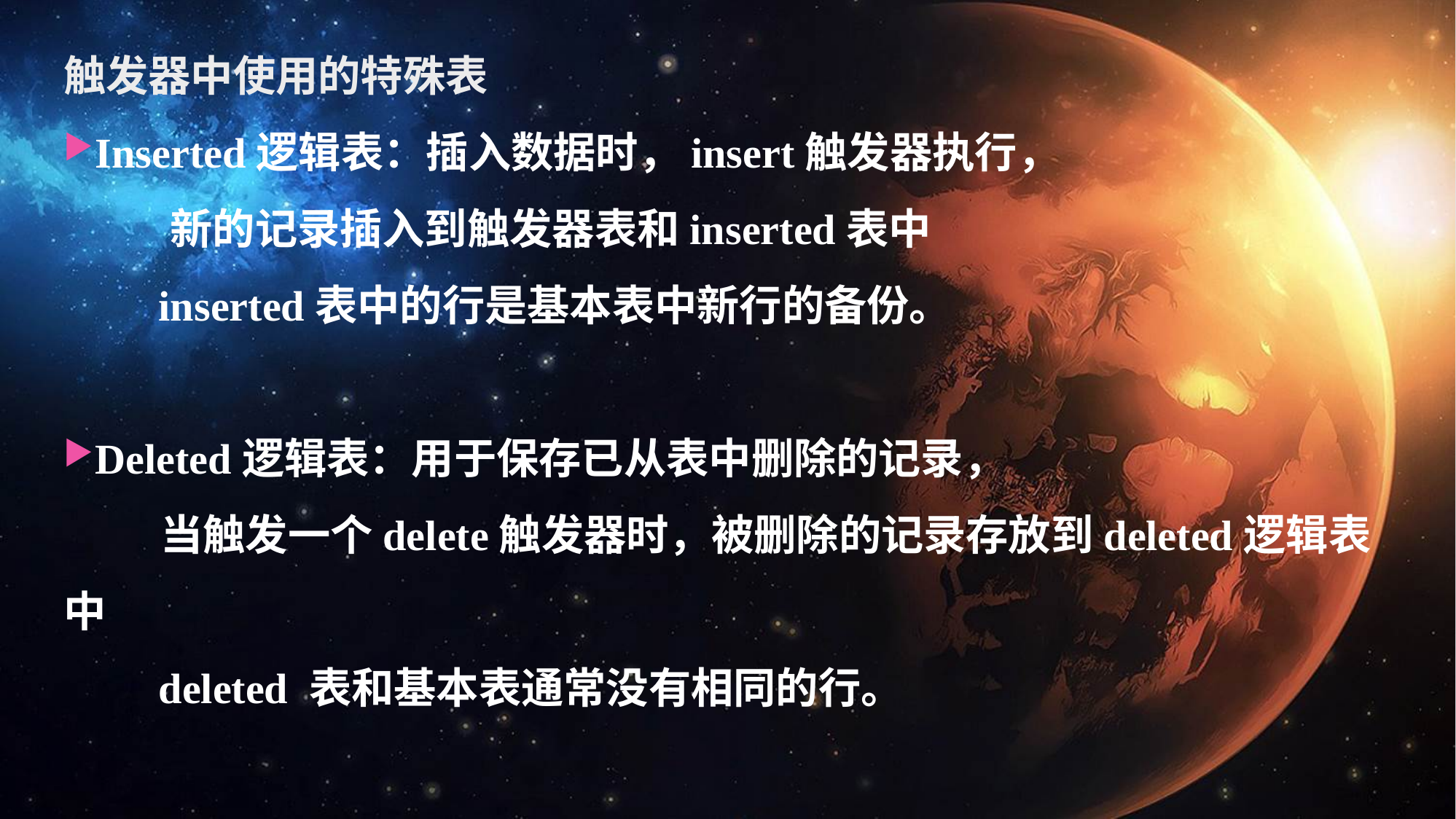

触发器中使用的特殊表
Inserted逻辑表：插入数据时，insert触发器执行，
          新的记录插入到触发器表和inserted表中
         inserted表中的行是基本表中新行的备份。

Deleted逻辑表：用于保存已从表中删除的记录，
         当触发一个delete触发器时，被删除的记录存放到deleted逻辑表中
         deleted 表和基本表通常没有相同的行。